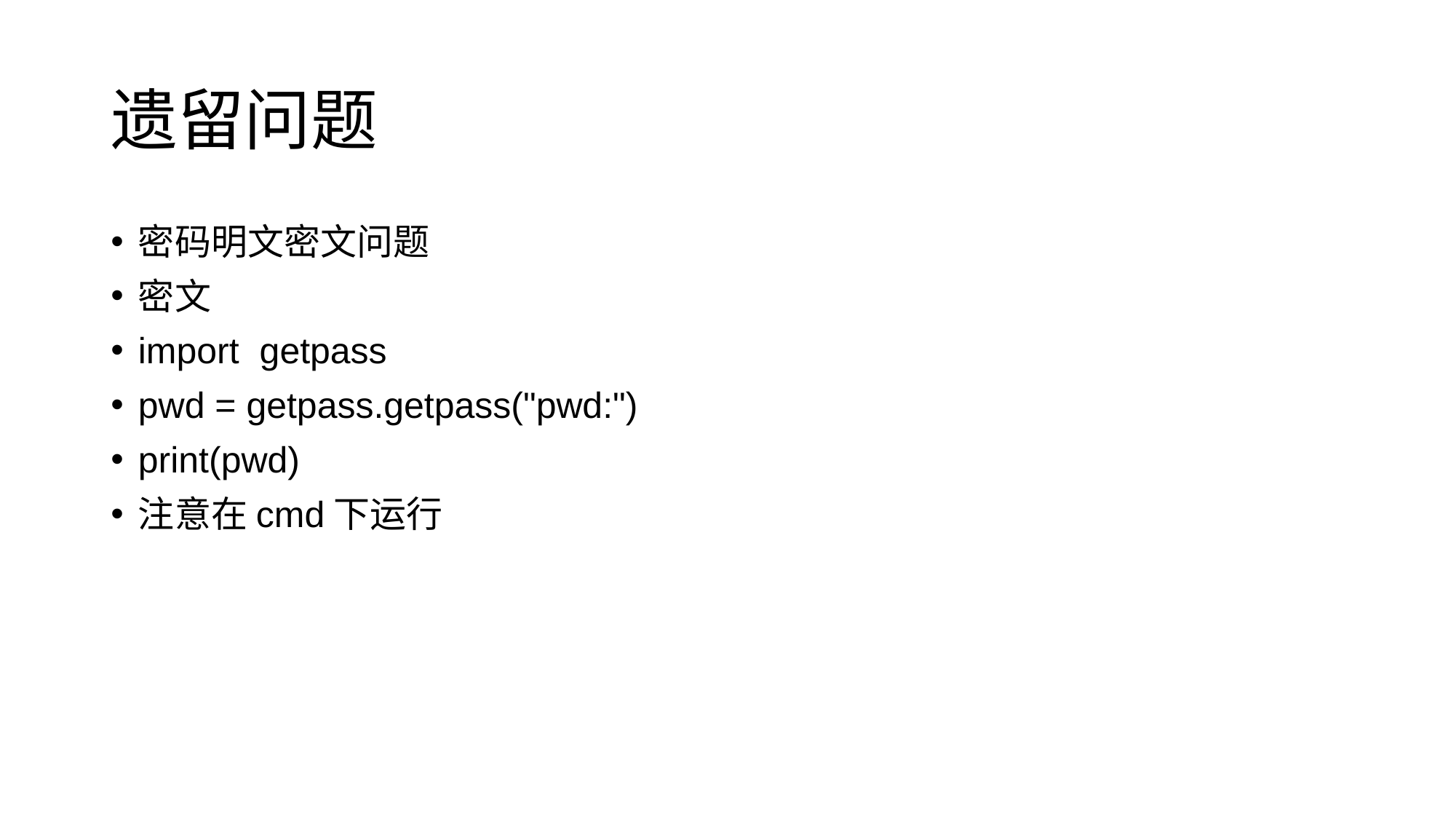

# 遗留问题
密码明文密文问题
密文
import  getpass
pwd = getpass.getpass("pwd:")
print(pwd)
注意在cmd下运行